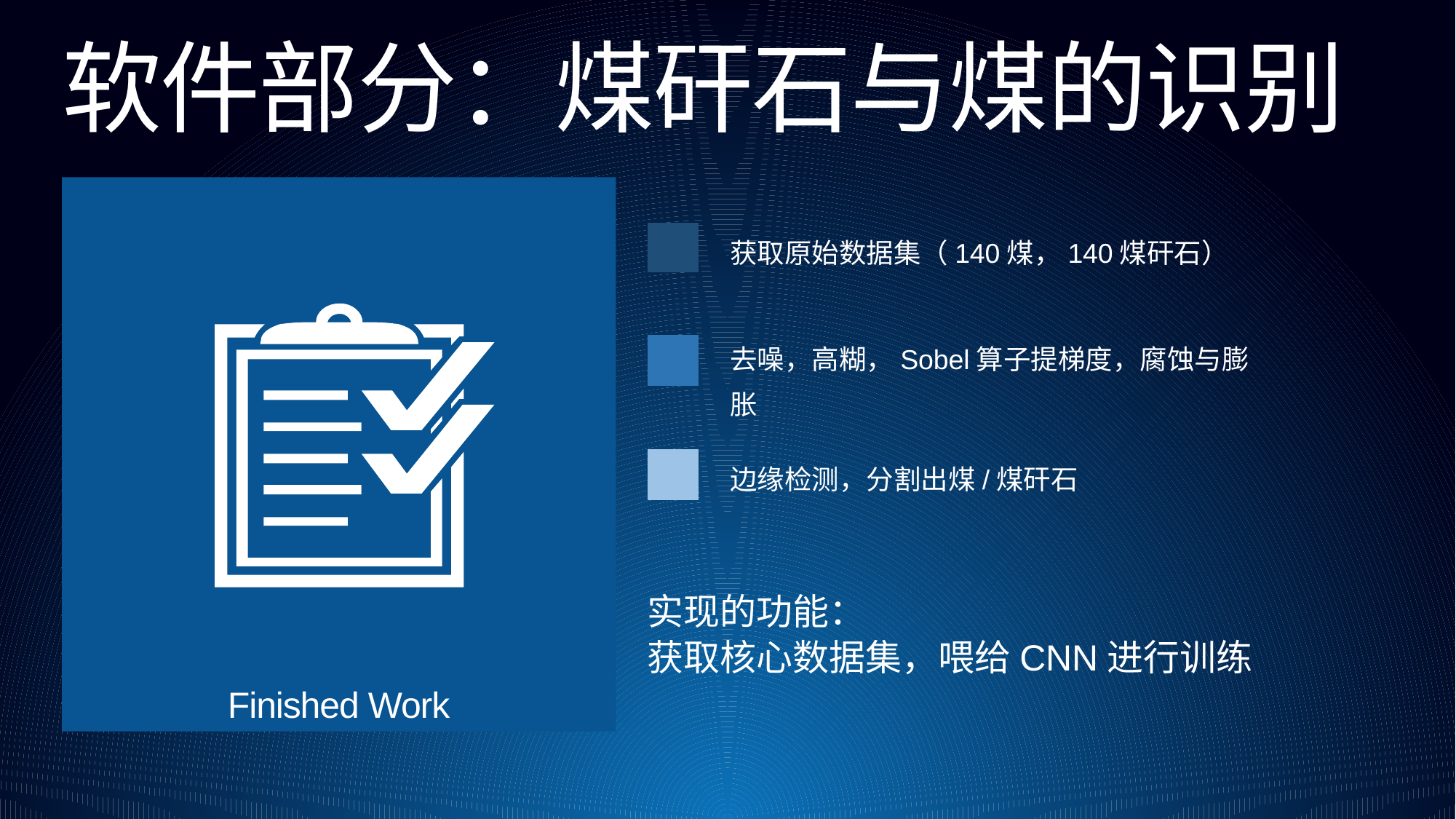

软件部分：煤矸石与煤的识别
Finished Work

获取原始数据集（140煤，140煤矸石）

去噪，高糊，Sobel算子提梯度，腐蚀与膨胀

边缘检测，分割出煤/煤矸石
实现的功能：
获取核心数据集，喂给CNN进行训练